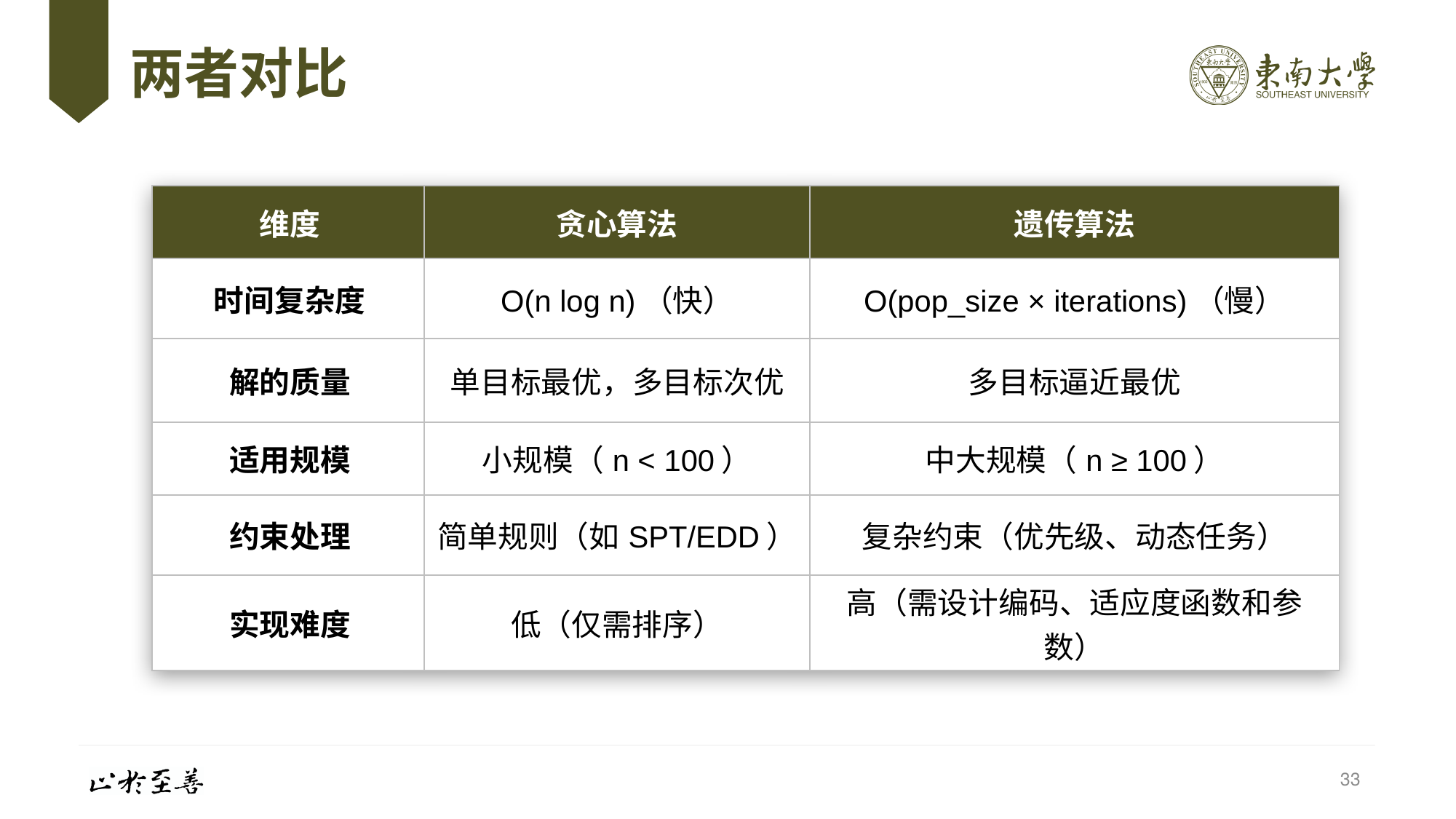

# 两者对比

| 维度 | 贪心算法 | 遗传算法 |
| --- | --- | --- |
| 时间复杂度 | O(n log n)（快） | O(pop\_size × iterations)（慢） |
| 解的质量 | 单目标最优，多目标次优 | 多目标逼近最优 |
| 适用规模 | 小规模（n < 100） | 中大规模（n ≥ 100） |
| 约束处理 | 简单规则（如SPT/EDD） | 复杂约束（优先级、动态任务） |
| 实现难度 | 低（仅需排序） | 高（需设计编码、适应度函数和参数） |
33